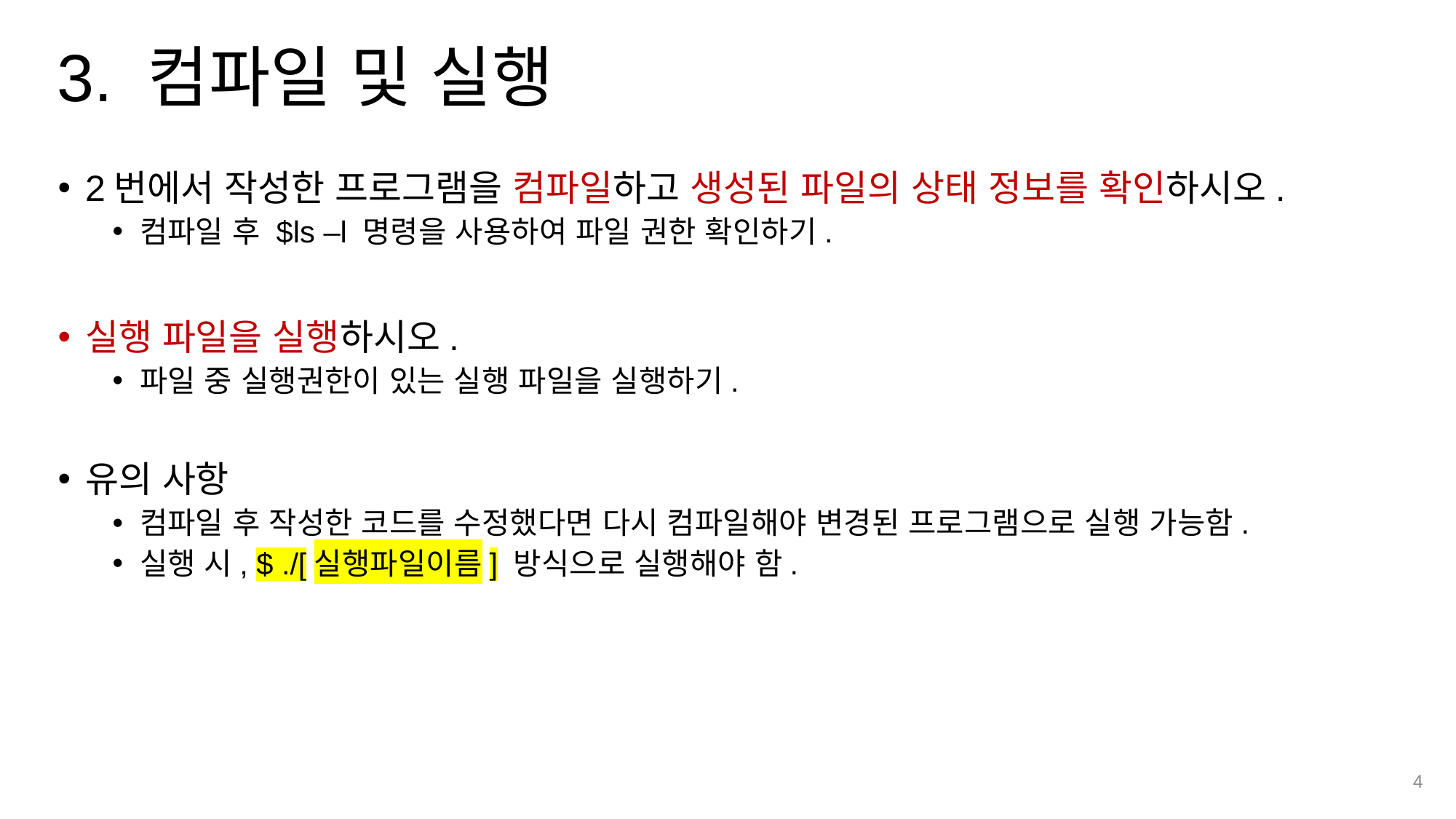

# 3. 컴파일 및 실행
2번에서 작성한 프로그램을 컴파일하고 생성된 파일의 상태 정보를 확인하시오.
컴파일 후 $ls –l 명령을 사용하여 파일 권한 확인하기.

실행 파일을 실행하시오.
파일 중 실행권한이 있는 실행 파일을 실행하기.

유의 사항
컴파일 후 작성한 코드를 수정했다면 다시 컴파일해야 변경된 프로그램으로 실행 가능함.
실행 시, $ ./[실행파일이름] 방식으로 실행해야 함.
4